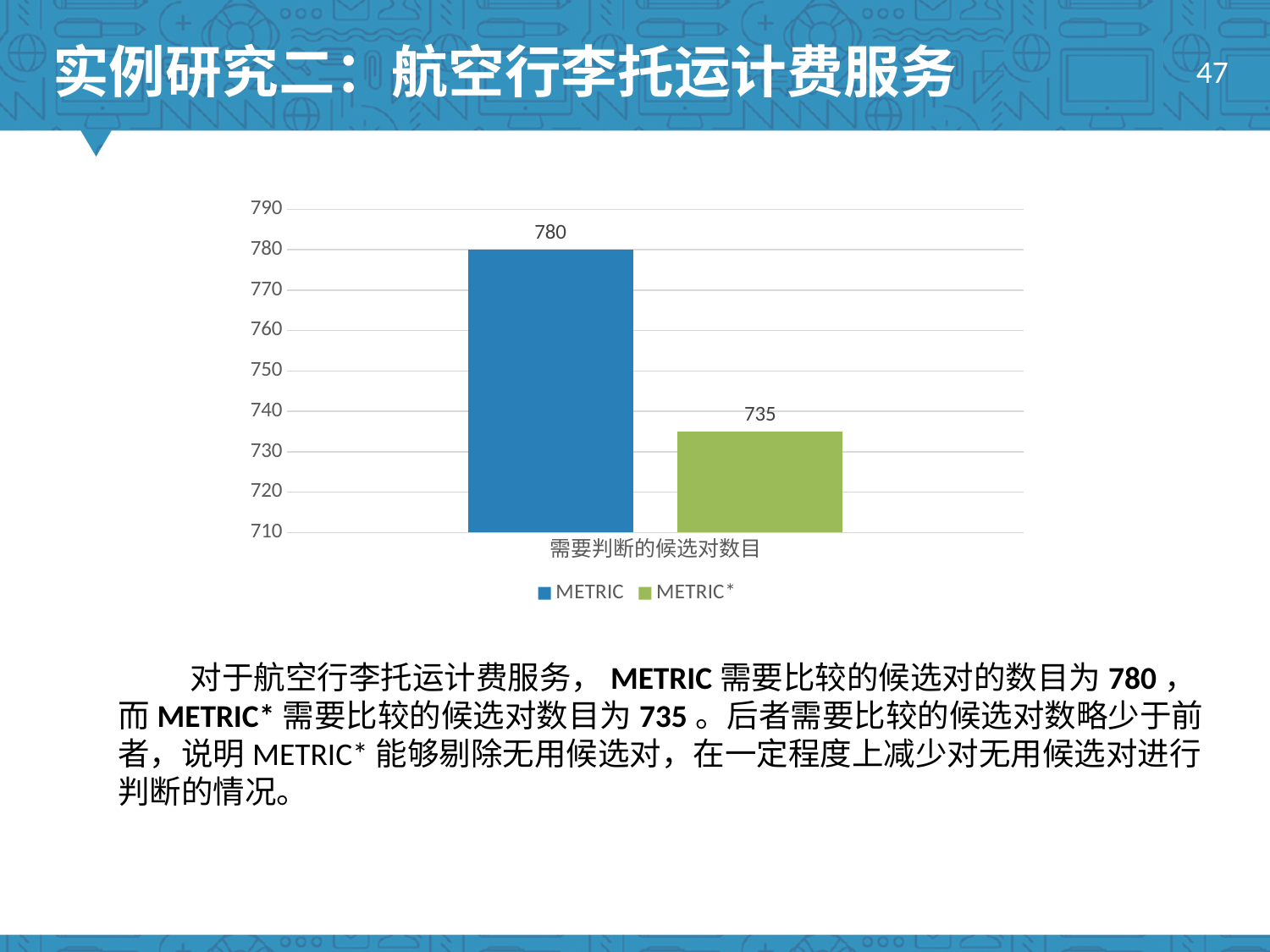

实例研究二：航空行李托运计费服务
47

### Chart

| Category | METRIC | METRIC* |
|---|---|---|
| 需要判断的候选对数目 | 780.0 | 735.0 |
         对于航空行李托运计费服务，METRIC需要比较的候选对的数目为780，而METRIC*需要比较的候选对数目为735。后者需要比较的候选对数略少于前者，说明METRIC*能够剔除无用候选对，在一定程度上减少对无用候选对进行判断的情况。